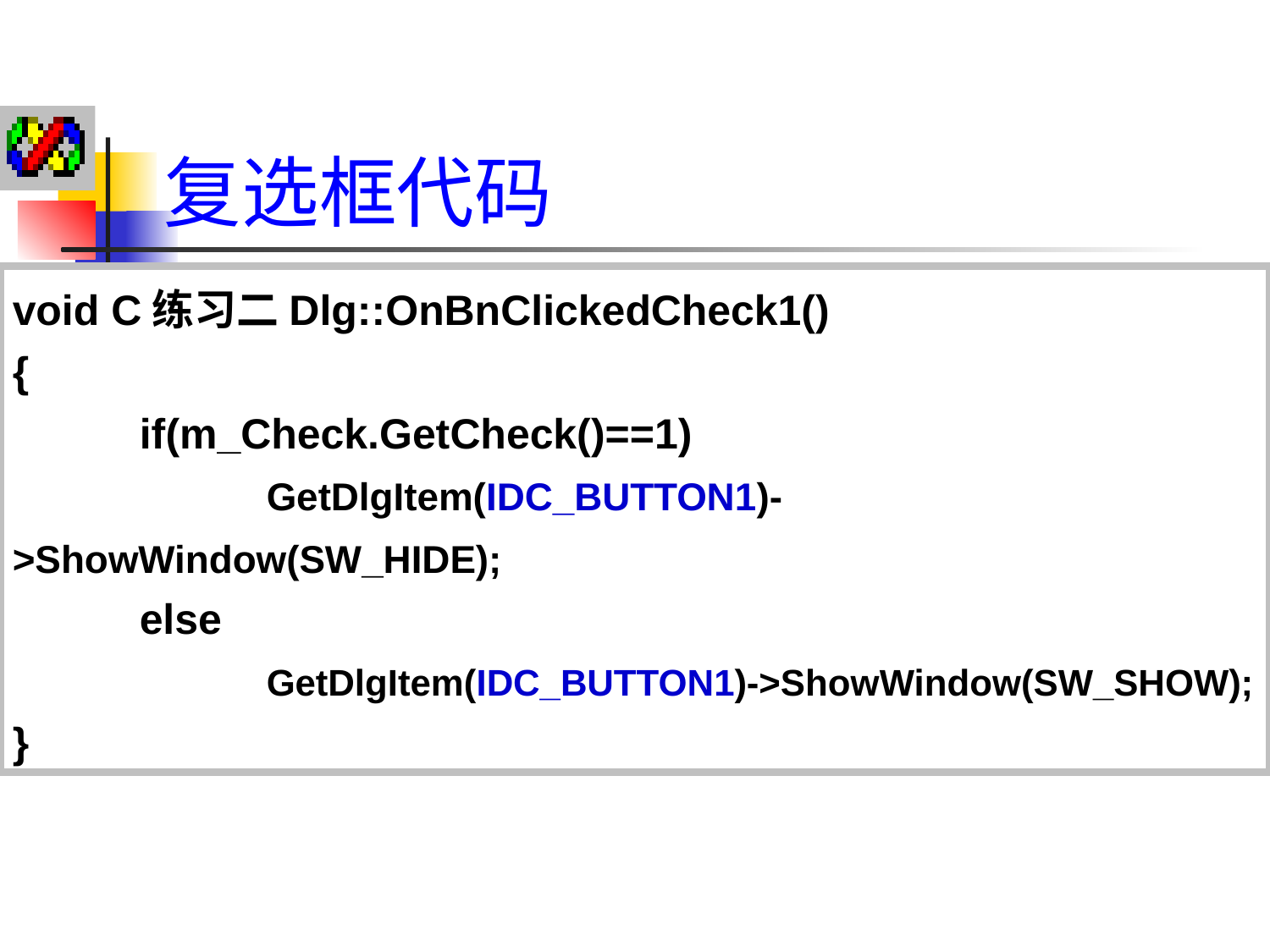

复选框代码
void C练习二Dlg::OnBnClickedCheck1()
{
	if(m_Check.GetCheck()==1)
		GetDlgItem(IDC_BUTTON1)->ShowWindow(SW_HIDE);
	else
		GetDlgItem(IDC_BUTTON1)->ShowWindow(SW_SHOW);
}